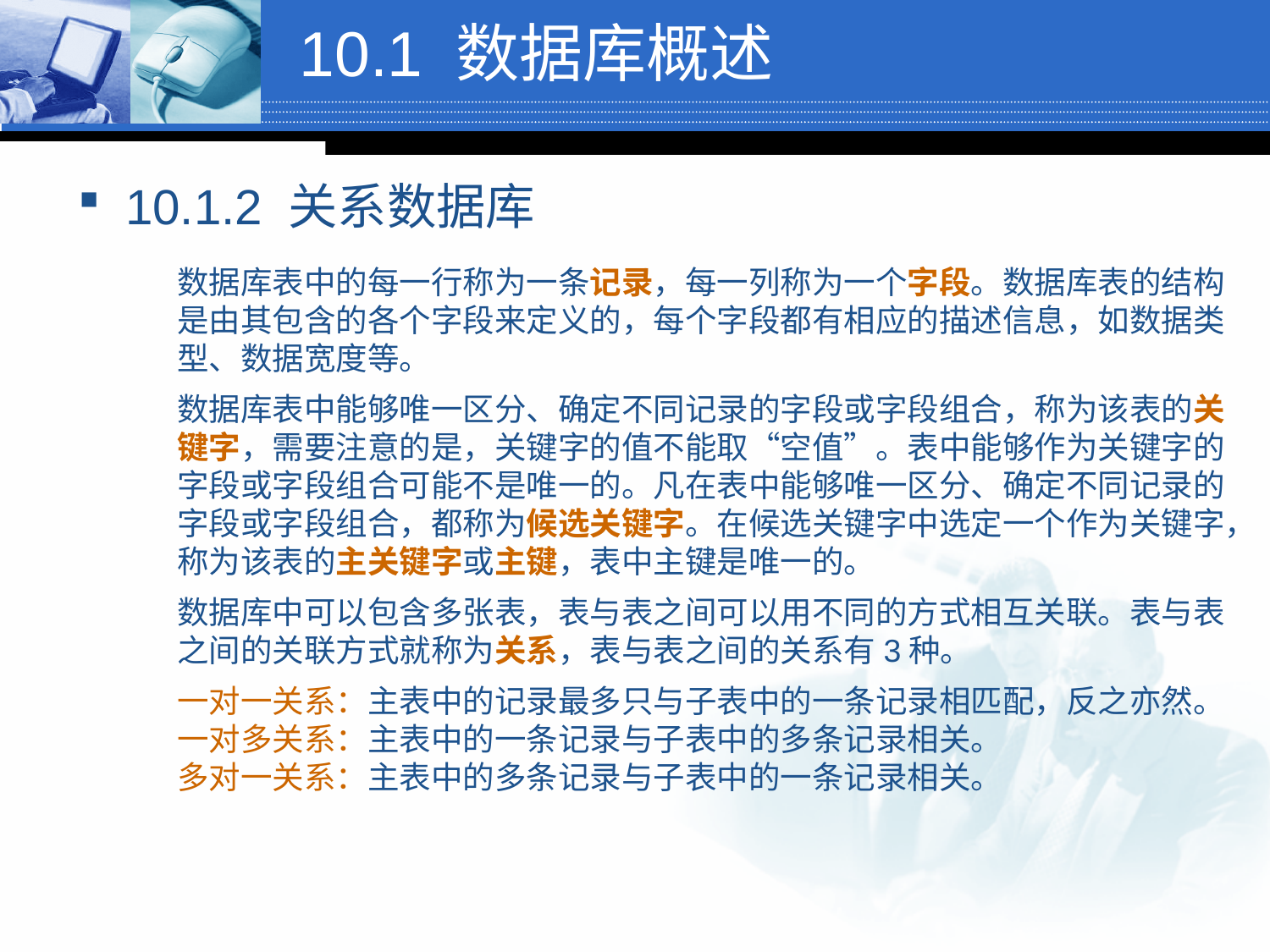

# 10.1 数据库概述
10.1.2 关系数据库
数据库表中的每一行称为一条记录，每一列称为一个字段。数据库表的结构是由其包含的各个字段来定义的，每个字段都有相应的描述信息，如数据类型、数据宽度等。
数据库表中能够唯一区分、确定不同记录的字段或字段组合，称为该表的关键字，需要注意的是，关键字的值不能取“空值”。表中能够作为关键字的字段或字段组合可能不是唯一的。凡在表中能够唯一区分、确定不同记录的字段或字段组合，都称为候选关键字。在候选关键字中选定一个作为关键字，称为该表的主关键字或主键，表中主键是唯一的。
数据库中可以包含多张表，表与表之间可以用不同的方式相互关联。表与表之间的关联方式就称为关系，表与表之间的关系有3种。
一对一关系：主表中的记录最多只与子表中的一条记录相匹配，反之亦然。
一对多关系：主表中的一条记录与子表中的多条记录相关。
多对一关系：主表中的多条记录与子表中的一条记录相关。